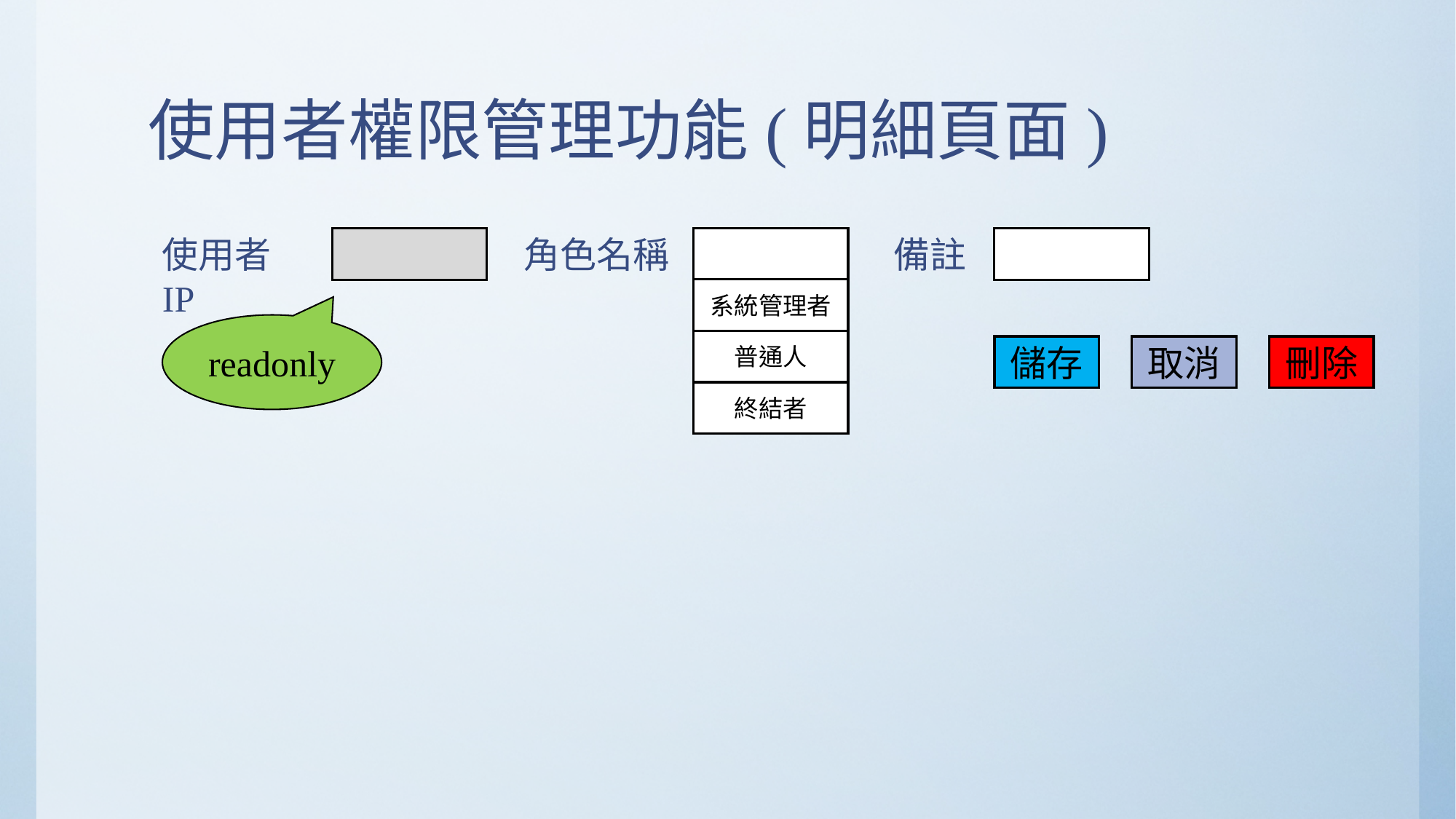

# 使用者權限管理功能(明細頁面)
角色名稱
使用者IP
備註

系統管理者
readonly
普通人
儲存
取消
刪除
終結者